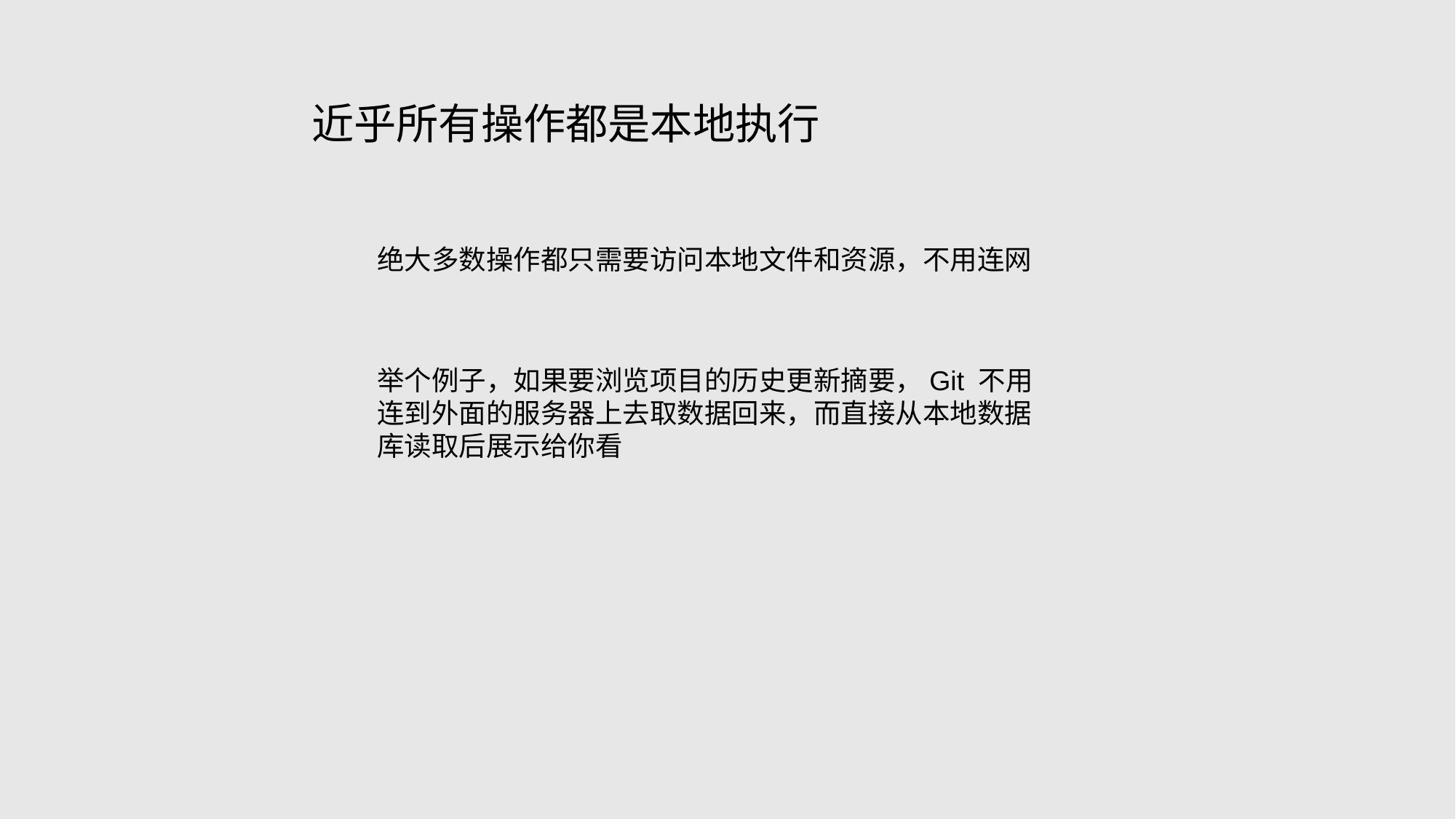

近乎所有操作都是本地执行
绝大多数操作都只需要访问本地文件和资源，不用连网
举个例子，如果要浏览项目的历史更新摘要，Git 不用连到外面的服务器上去取数据回来，而直接从本地数据库读取后展示给你看